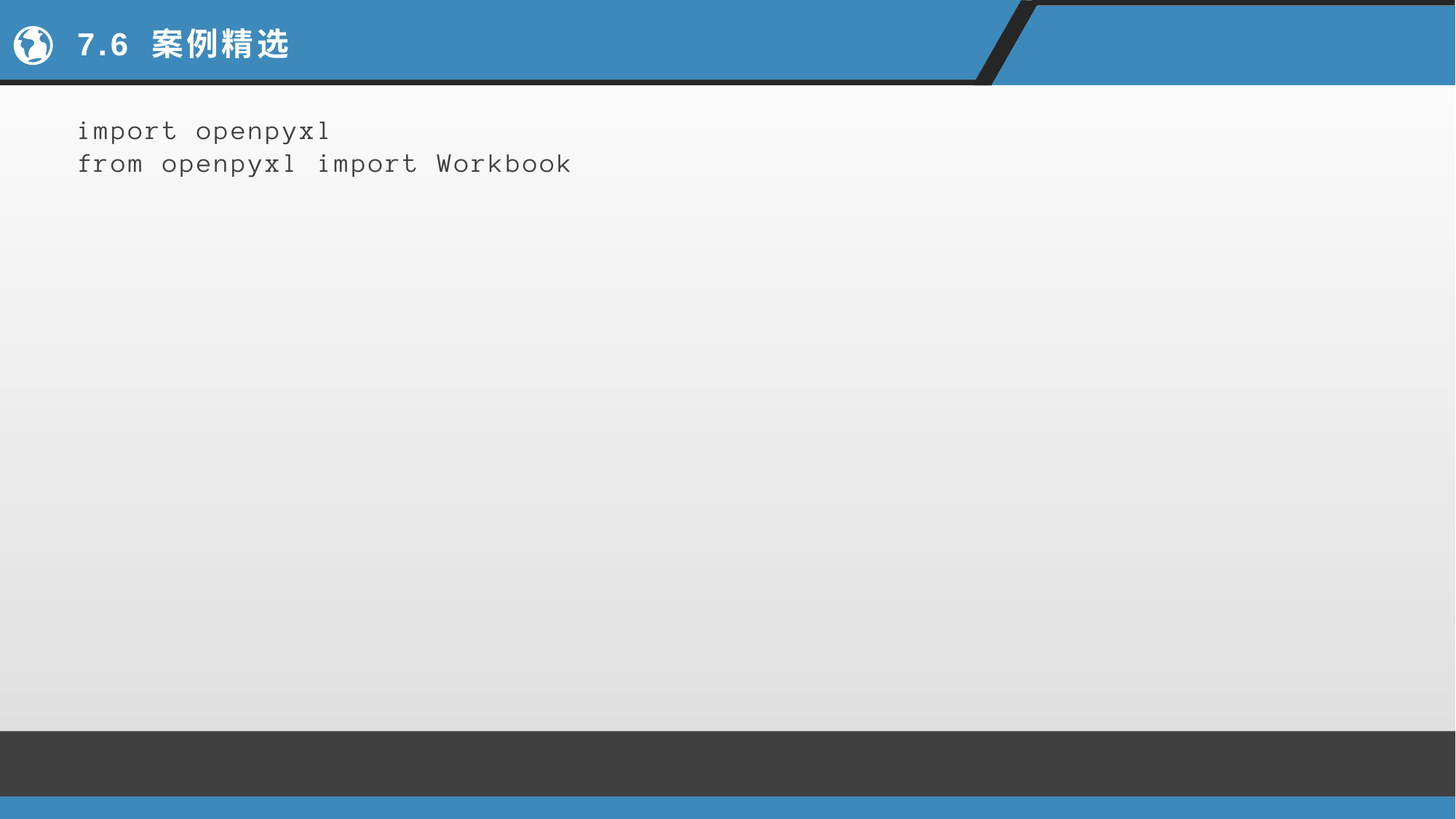

# 7.6 案例精选

import openpyxl
from openpyxl import Workbook